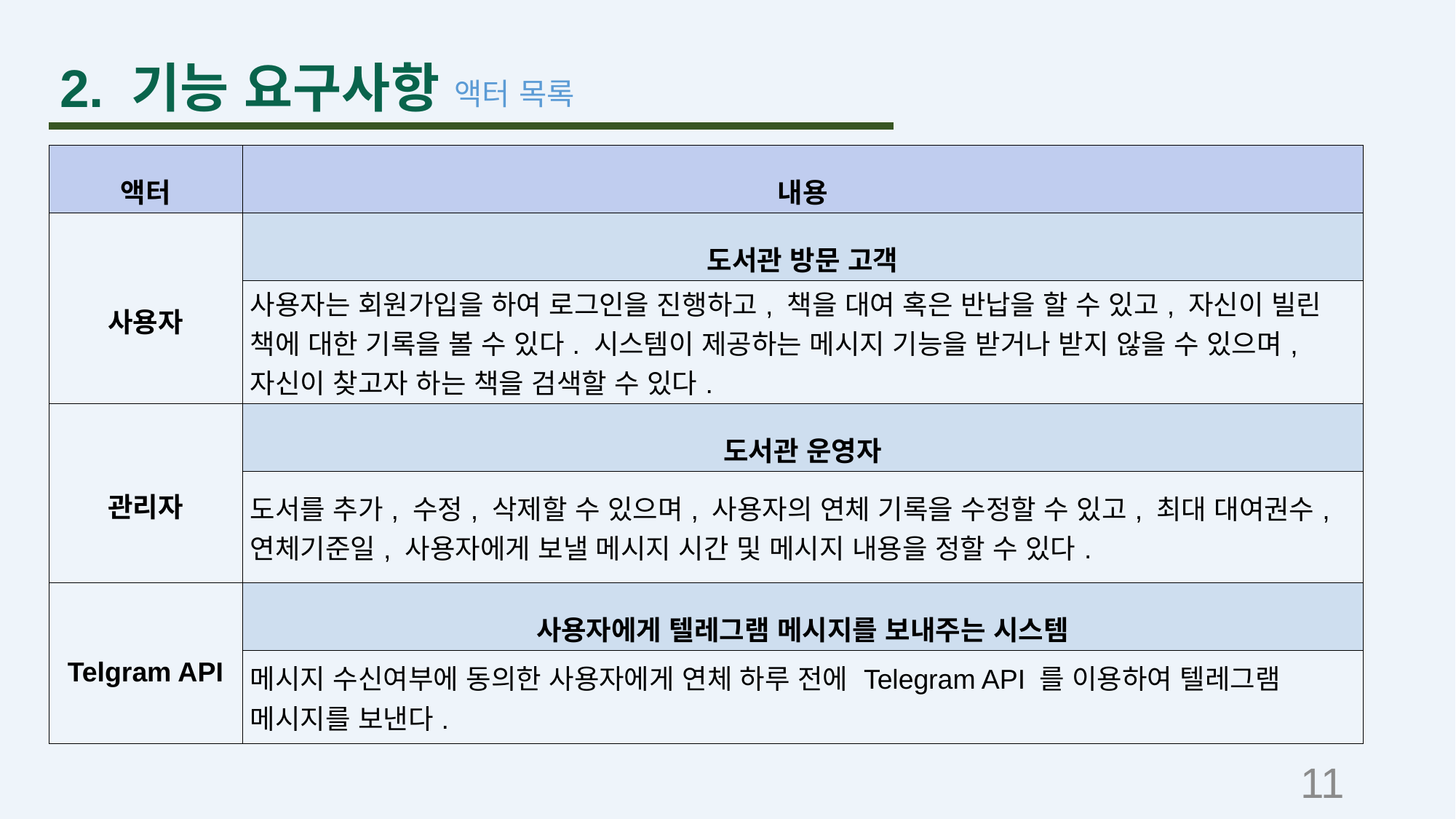

2. 기능 요구사항
액터 목록

| 액터 | 내용 |
| --- | --- |
| 사용자 | 도서관 방문 고객 |
|  | 사용자는 회원가입을 하여 로그인을 진행하고, 책을 대여 혹은 반납을 할 수 있고, 자신이 빌린 책에 대한 기록을 볼 수 있다. 시스템이 제공하는 메시지 기능을 받거나 받지 않을 수 있으며, 자신이 찾고자 하는 책을 검색할 수 있다. |
| 관리자 | 도서관 운영자 |
|  | 도서를 추가, 수정, 삭제할 수 있으며, 사용자의 연체 기록을 수정할 수 있고, 최대 대여권수, 연체기준일, 사용자에게 보낼 메시지 시간 및 메시지 내용을 정할 수 있다. |
| Telgram API | 사용자에게 텔레그램 메시지를 보내주는 시스템 |
|  | 메시지 수신여부에 동의한 사용자에게 연체 하루 전에 Telegram API 를 이용하여 텔레그램 메시지를 보낸다. |

11